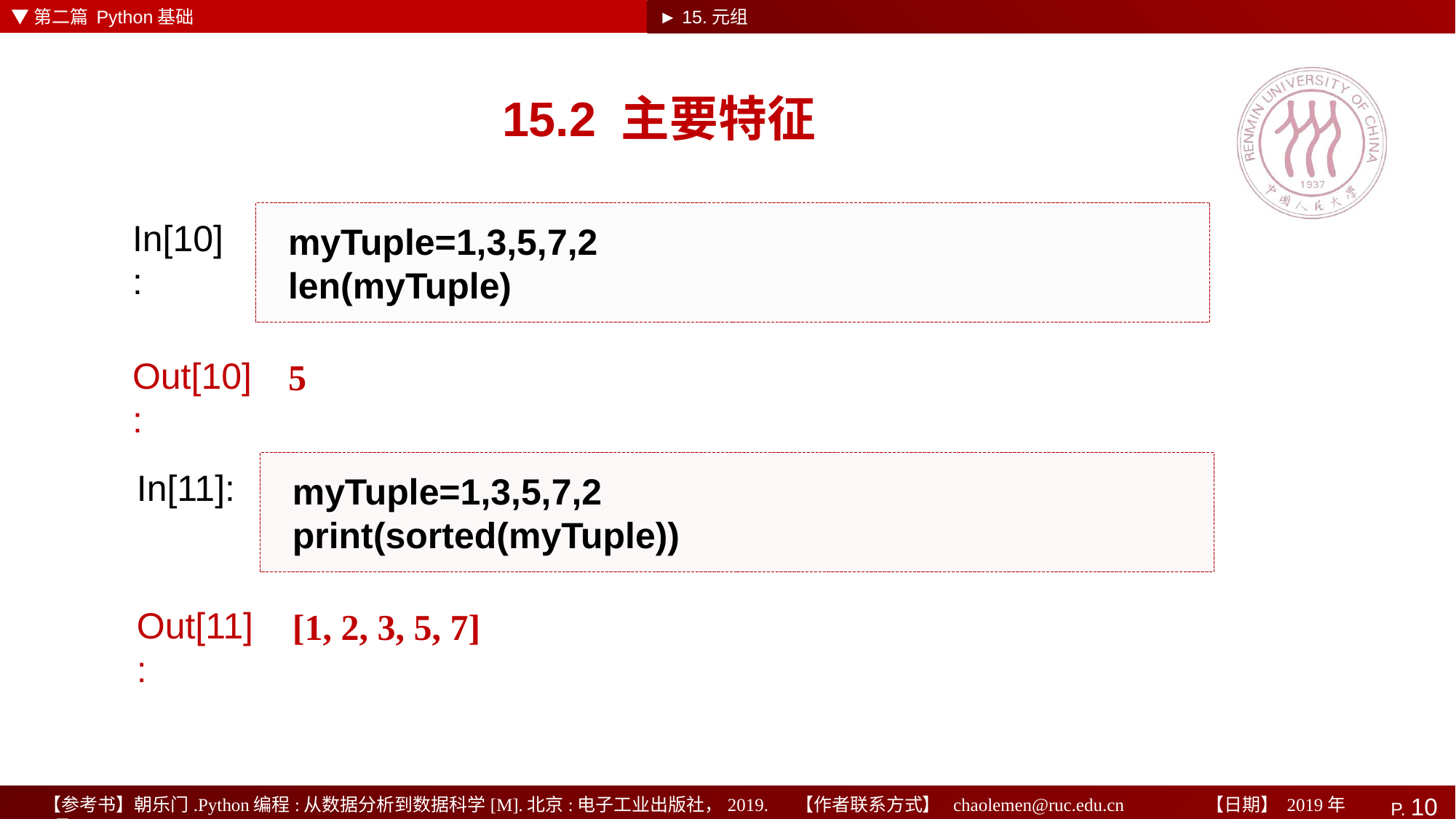

▼第二篇 Python基础
► 15.元组
# 15.2 主要特征
myTuple=1,3,5,7,2
len(myTuple)
In[10]:
5
Out[10]:
myTuple=1,3,5,7,2
print(sorted(myTuple))
In[11]:
[1, 2, 3, 5, 7]
Out[11]: